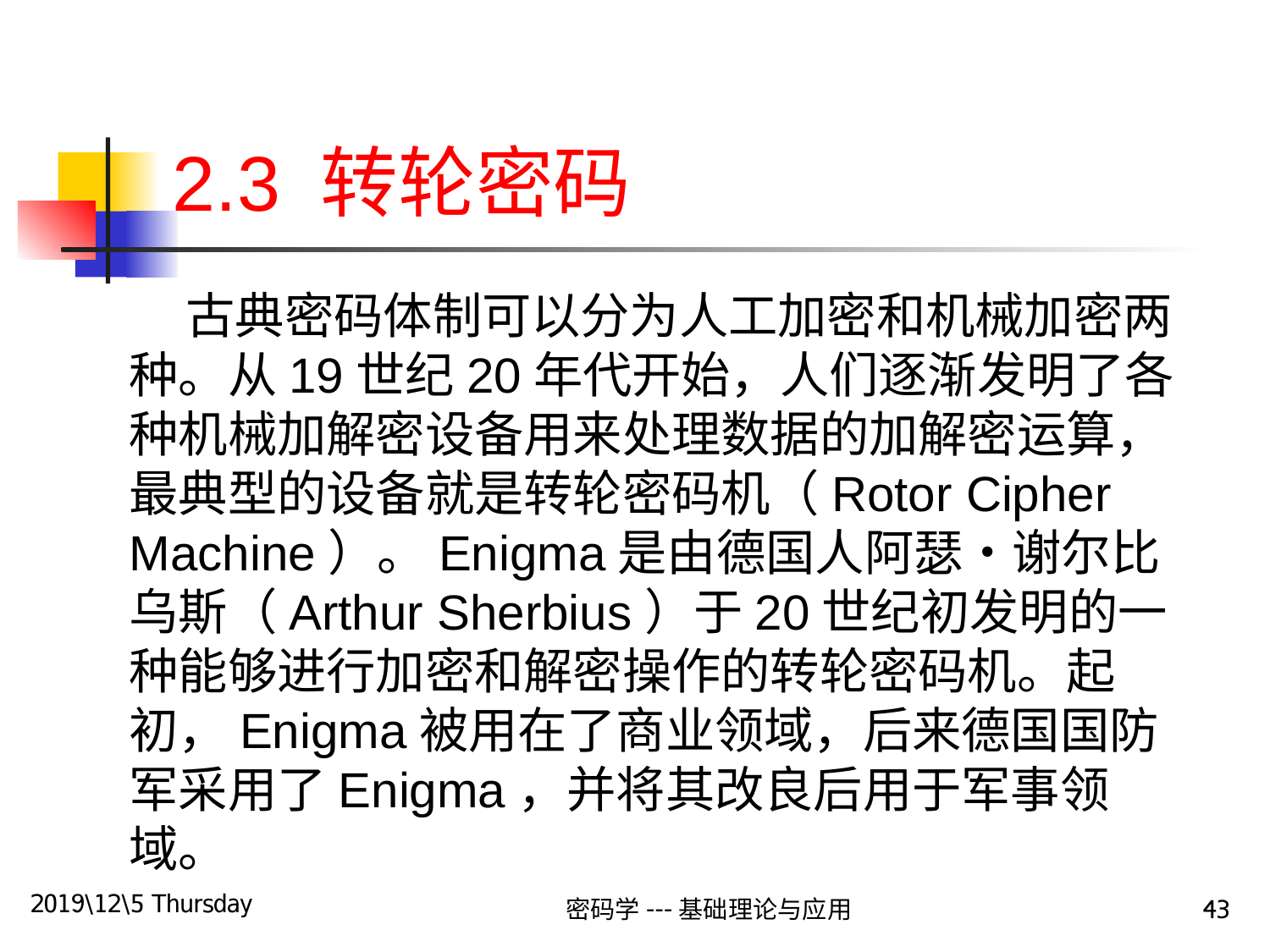

# 2.3 转轮密码
    古典密码体制可以分为人工加密和机械加密两种。从19世纪20年代开始，人们逐渐发明了各种机械加解密设备用来处理数据的加解密运算，最典型的设备就是转轮密码机（Rotor Cipher Machine）。Enigma是由德国人阿瑟•谢尔比乌斯（Arthur Sherbius）于20世纪初发明的一种能够进行加密和解密操作的转轮密码机。起初，Enigma被用在了商业领域，后来德国国防军采用了Enigma，并将其改良后用于军事领域。

密码学---基础理论与应用
43
2019\12\5 Thursday